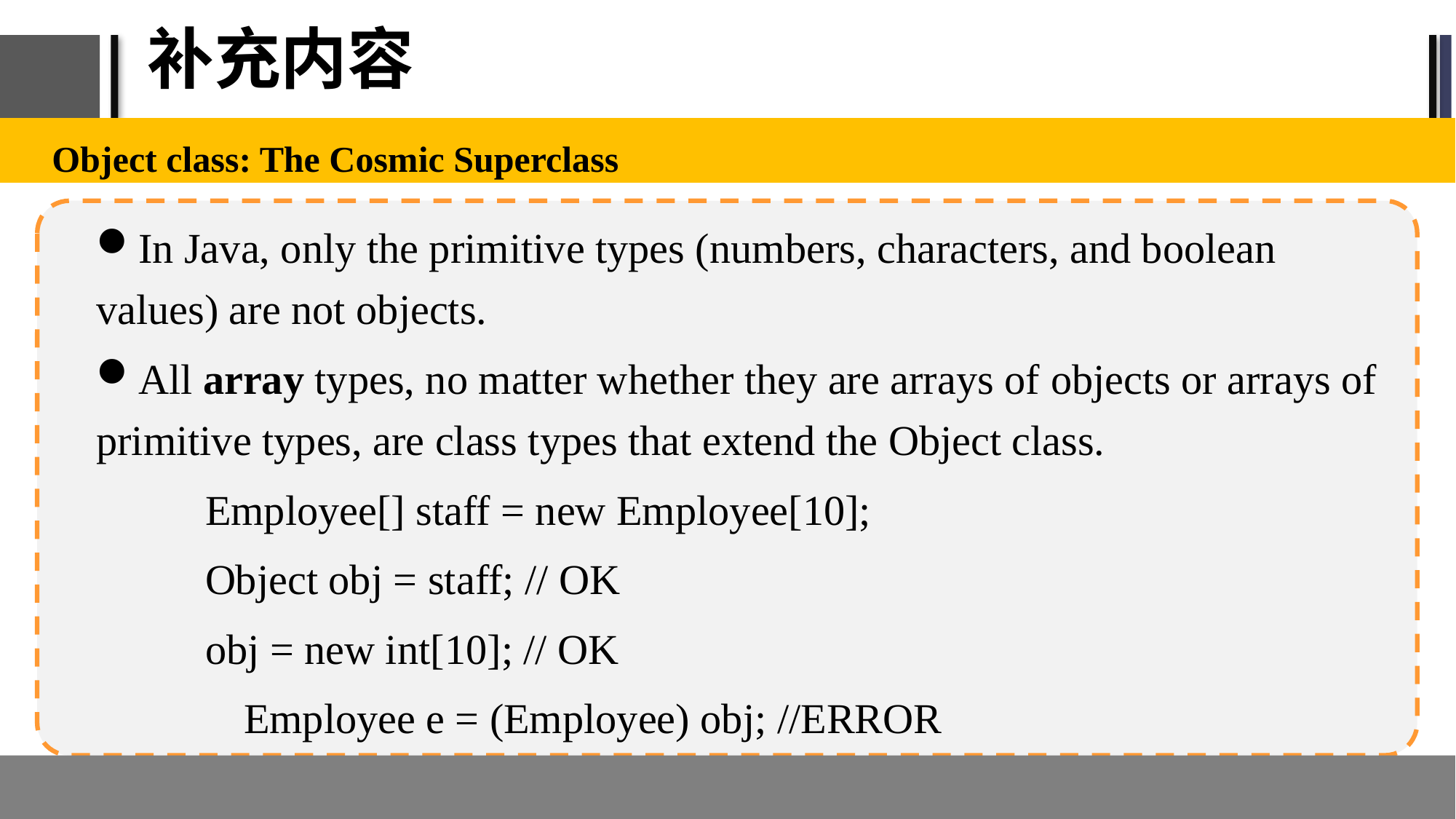

# 补充内容

Object class: The Cosmic Superclass

In Java, only the primitive types (numbers, characters, and boolean values) are not objects.
All array types, no matter whether they are arrays of objects or arrays of primitive types, are class types that extend the Object class.
	Employee[] staff = new Employee[10];
	Object obj = staff; // OK
	obj = new int[10]; // OK
              Employee e = (Employee) obj; //ERROR